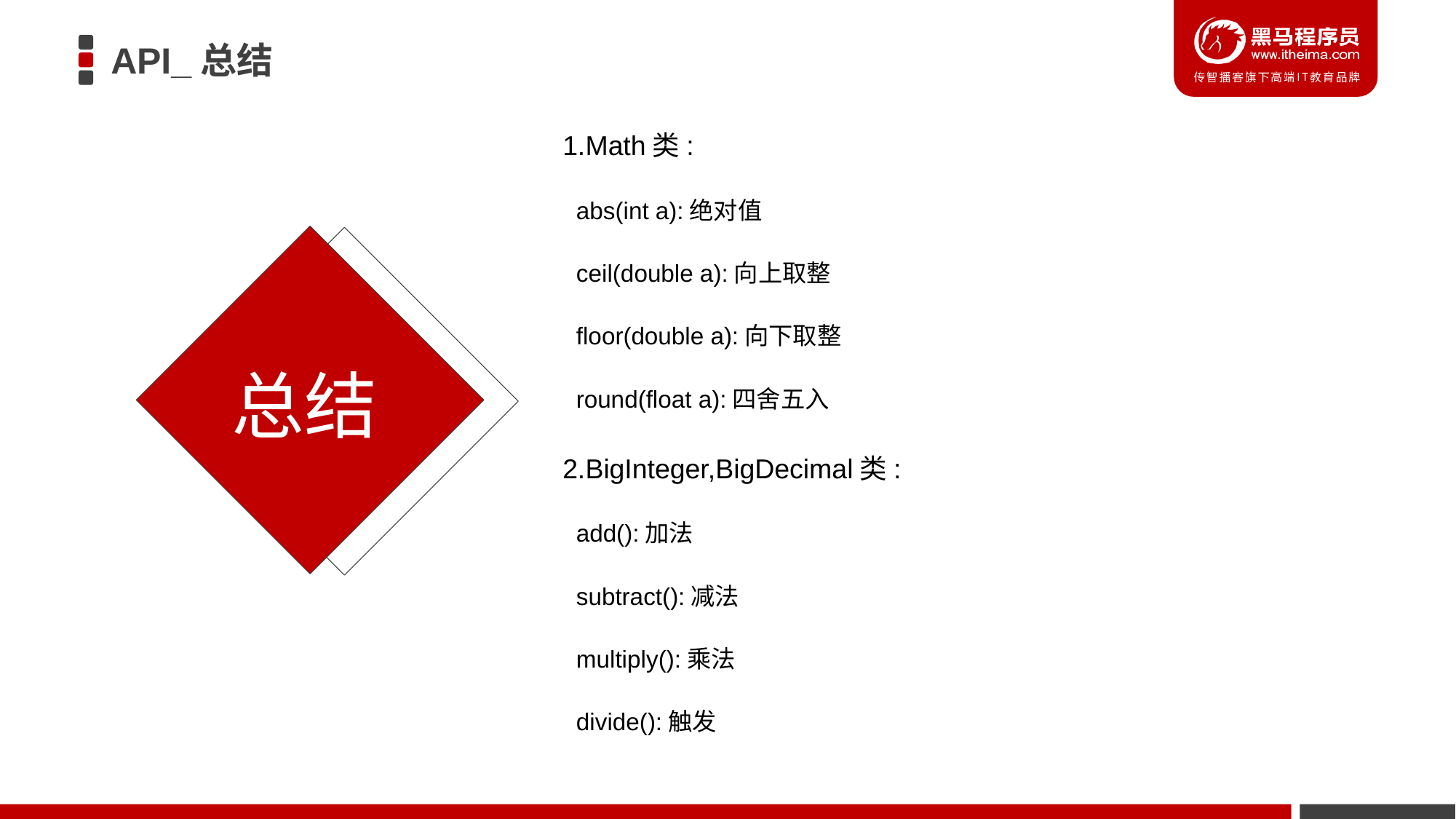

# API_总结
1.Math类:
  abs(int a):绝对值
  ceil(double a):向上取整
  floor(double a):向下取整
  round(float a):四舍五入
2.BigInteger,BigDecimal类:
  add():加法
  subtract():减法
  multiply():乘法
  divide():触发